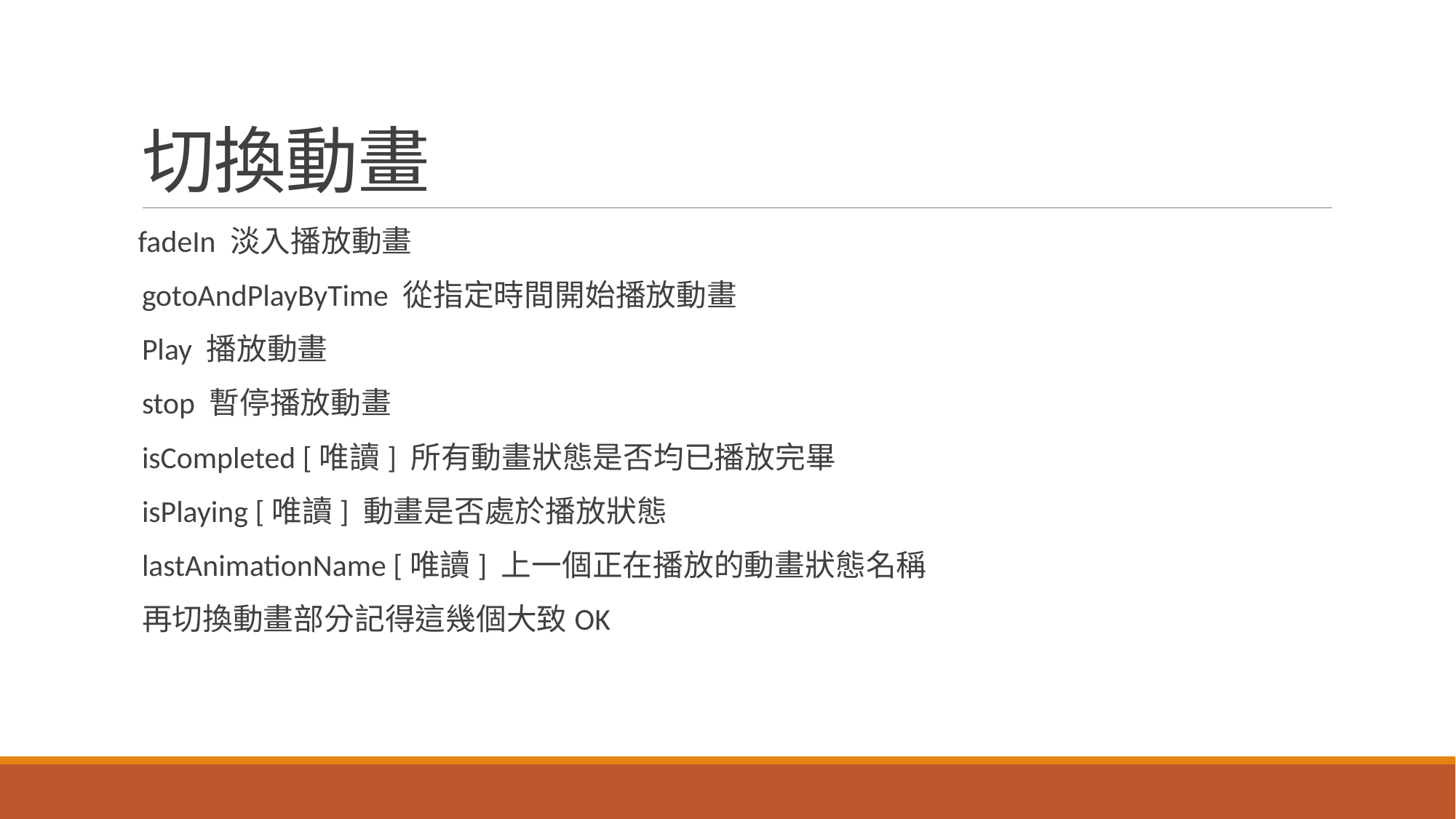

# 切換動畫
 fadeIn 淡入播放動畫
gotoAndPlayByTime 從指定時間開始播放動畫
Play 播放動畫
stop 暫停播放動畫
isCompleted [唯讀] 所有動畫狀態是否均已播放完畢
isPlaying [唯讀] 動畫是否處於播放狀態
lastAnimationName [唯讀] 上一個正在播放的動畫狀態名稱
再切換動畫部分記得這幾個大致OK